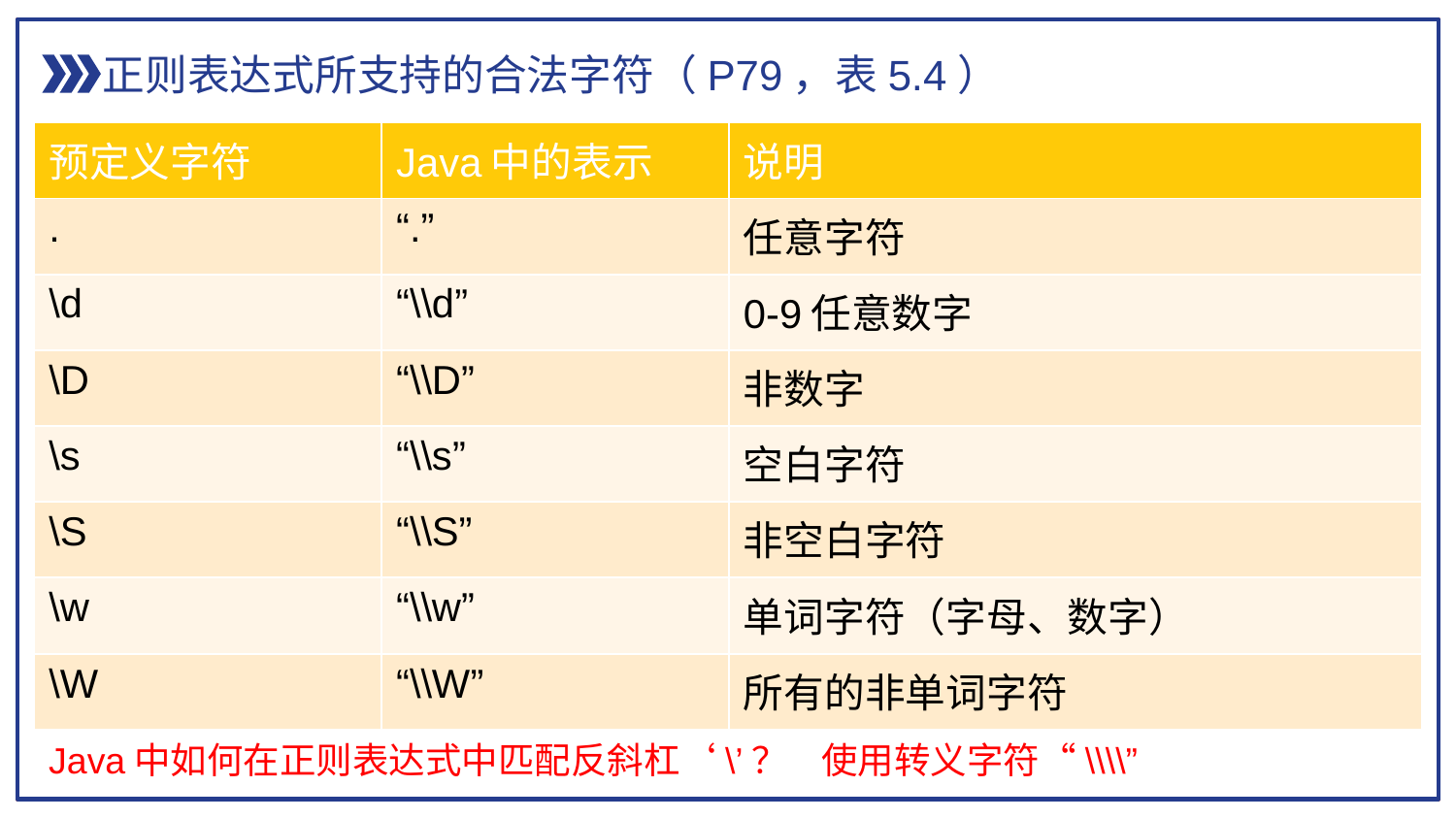

正则表达式所支持的合法字符（P79，表5.4）

| 预定义字符 | Java中的表示 | 说明 |
| --- | --- | --- |
| . | “.” | 任意字符 |
| \d | “\\d” | 0-9任意数字 |
| \D | “\\D” | 非数字 |
| \s | “\\s” | 空白字符 |
| \S | “\\S” | 非空白字符 |
| \w | “\\w” | 单词字符（字母、数字） |
| \W | “\\W” | 所有的非单词字符 |
Java中如何在正则表达式中匹配反斜杠‘\’？    使用转义字符“\\\\”